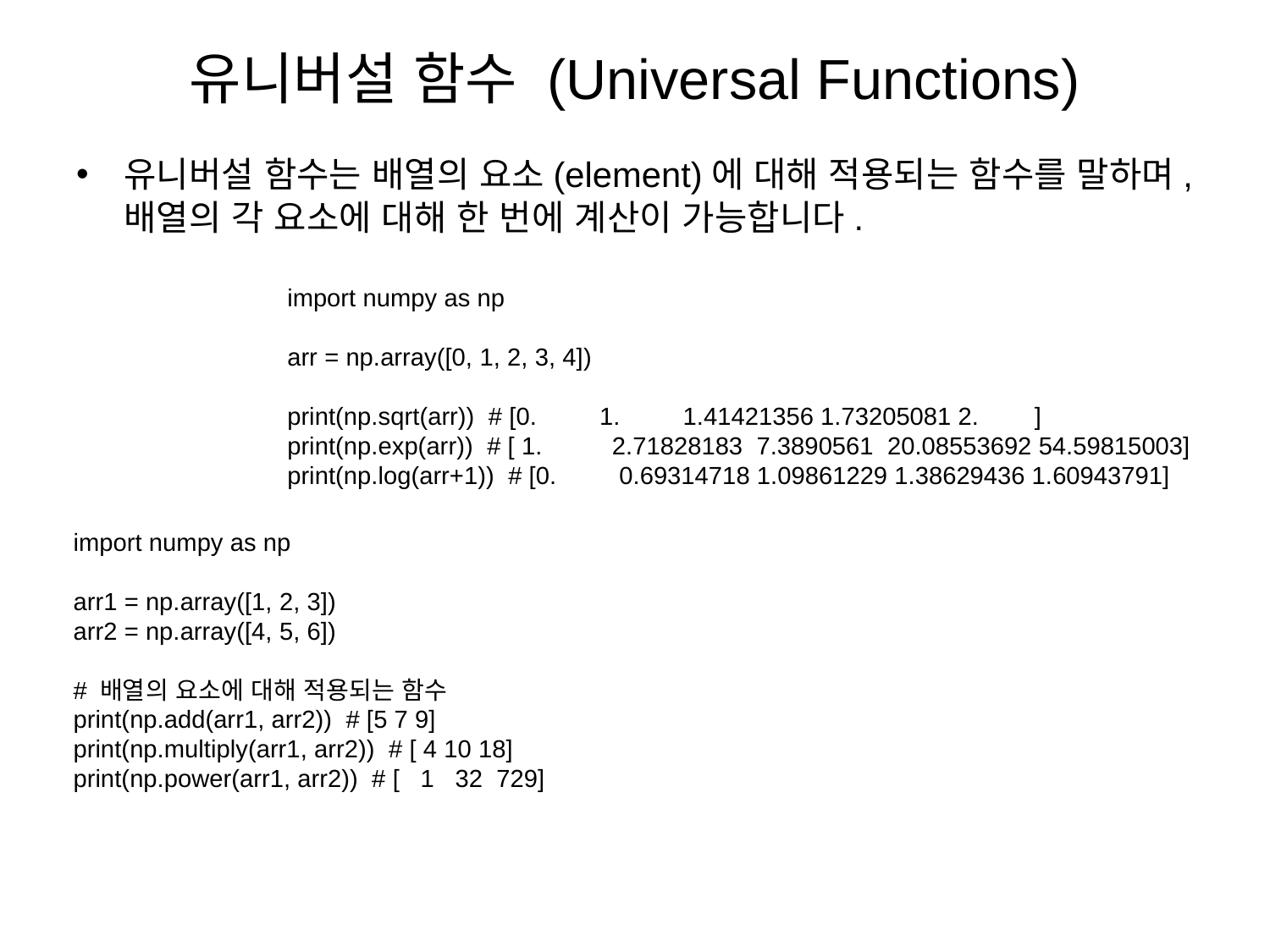

# 유니버설 함수 (Universal Functions)
유니버설 함수는 배열의 요소(element)에 대해 적용되는 함수를 말하며, 배열의 각 요소에 대해 한 번에 계산이 가능합니다.
import numpy as np

arr = np.array([0, 1, 2, 3, 4])

print(np.sqrt(arr))  # [0.         1.         1.41421356 1.73205081 2.        ]
print(np.exp(arr))  # [ 1.          2.71828183  7.3890561  20.08553692 54.59815003]
print(np.log(arr+1))  # [0.         0.69314718 1.09861229 1.38629436 1.60943791]
import numpy as np

arr1 = np.array([1, 2, 3])
arr2 = np.array([4, 5, 6])

# 배열의 요소에 대해 적용되는 함수
print(np.add(arr1, arr2))  # [5 7 9]
print(np.multiply(arr1, arr2))  # [ 4 10 18]
print(np.power(arr1, arr2))  # [   1   32  729]